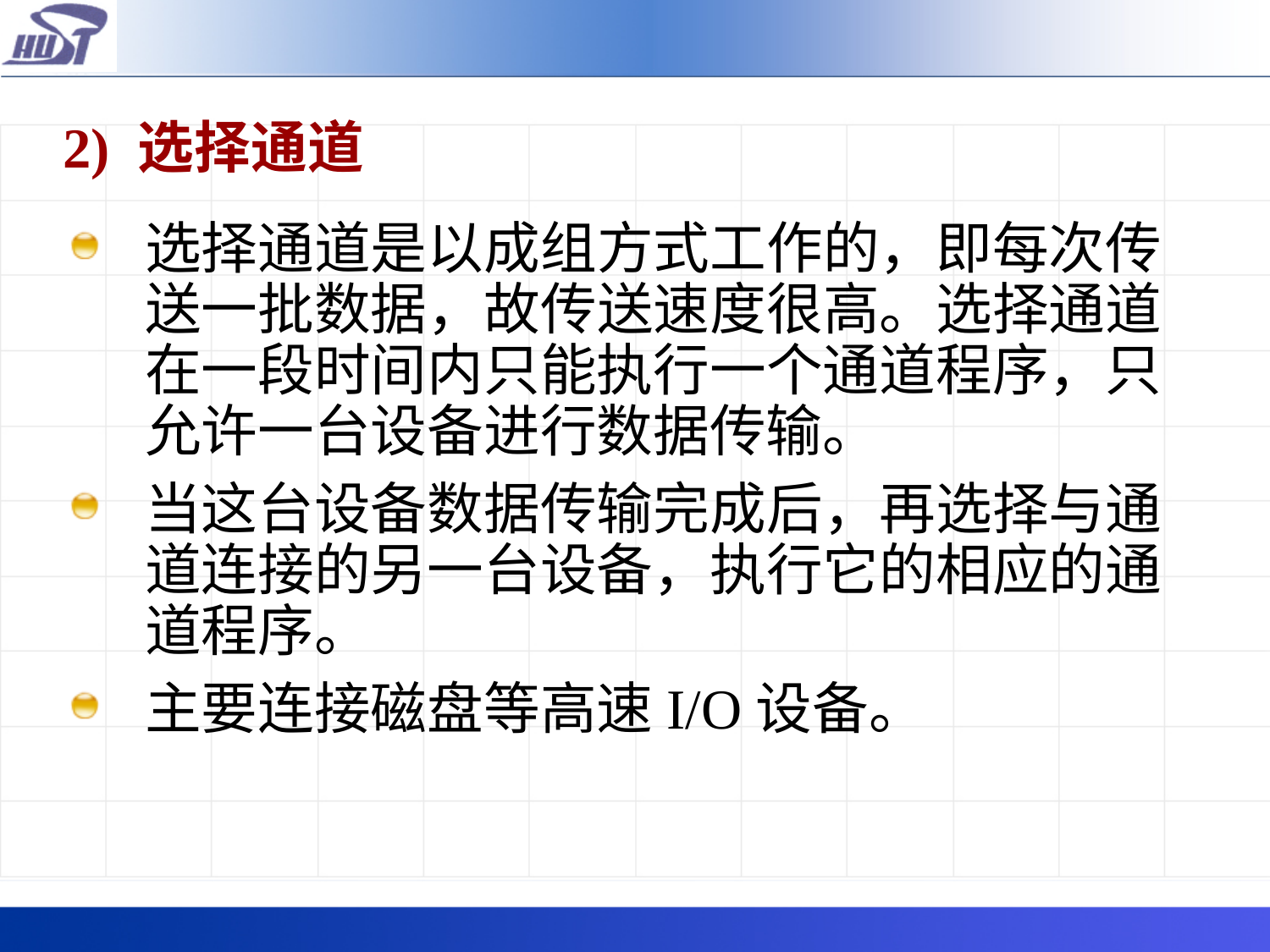

# 2) 选择通道
选择通道是以成组方式工作的，即每次传送一批数据，故传送速度很高。选择通道在一段时间内只能执行一个通道程序，只允许一台设备进行数据传输。
当这台设备数据传输完成后，再选择与通道连接的另一台设备，执行它的相应的通道程序。
主要连接磁盘等高速I/O设备。